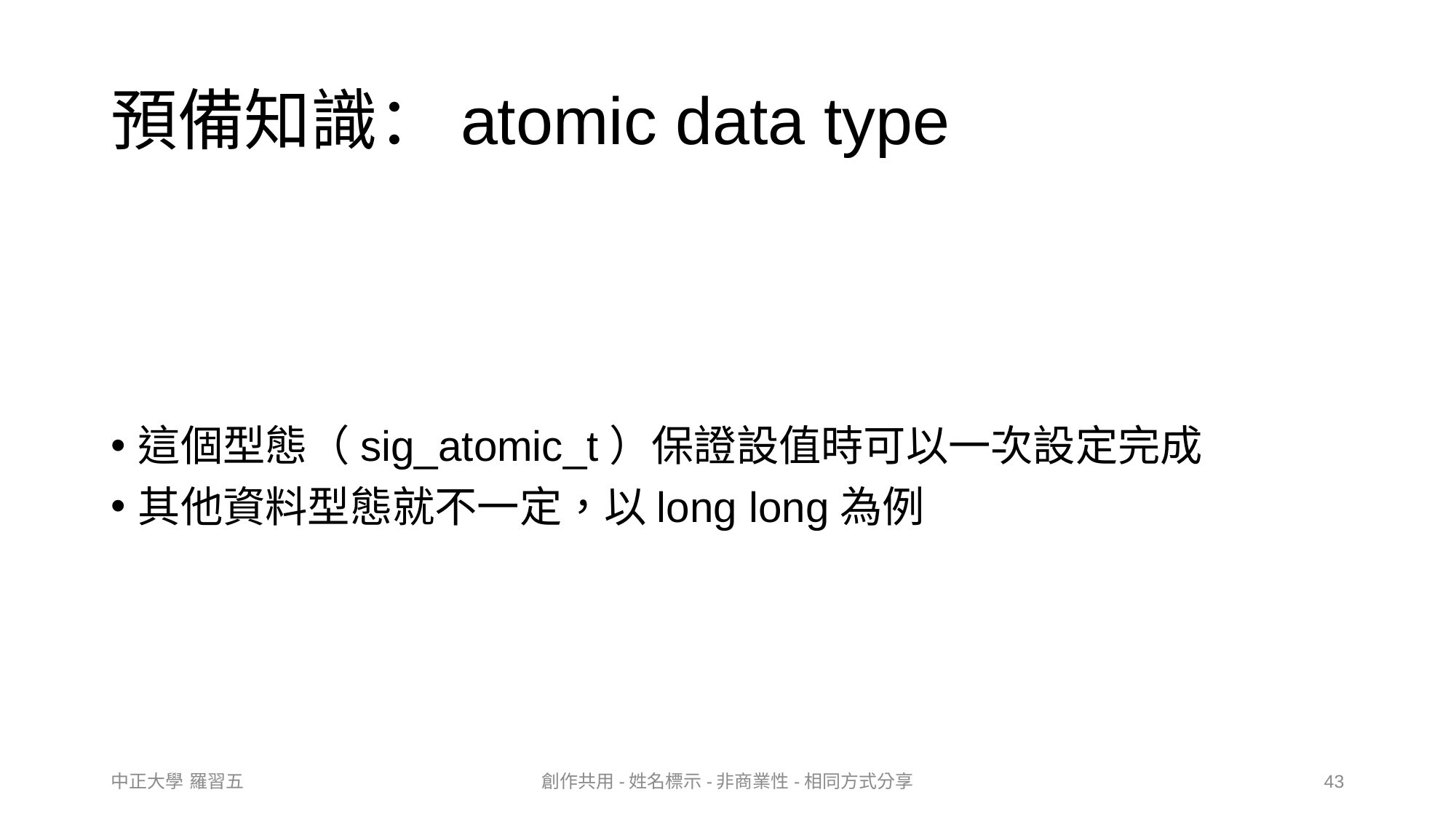

# 預備知識：atomic data type
這個型態（sig_atomic_t）保證設值時可以一次設定完成
其他資料型態就不一定，以long long為例
中正大學 羅習五
創作共用-姓名標示-非商業性-相同方式分享
43